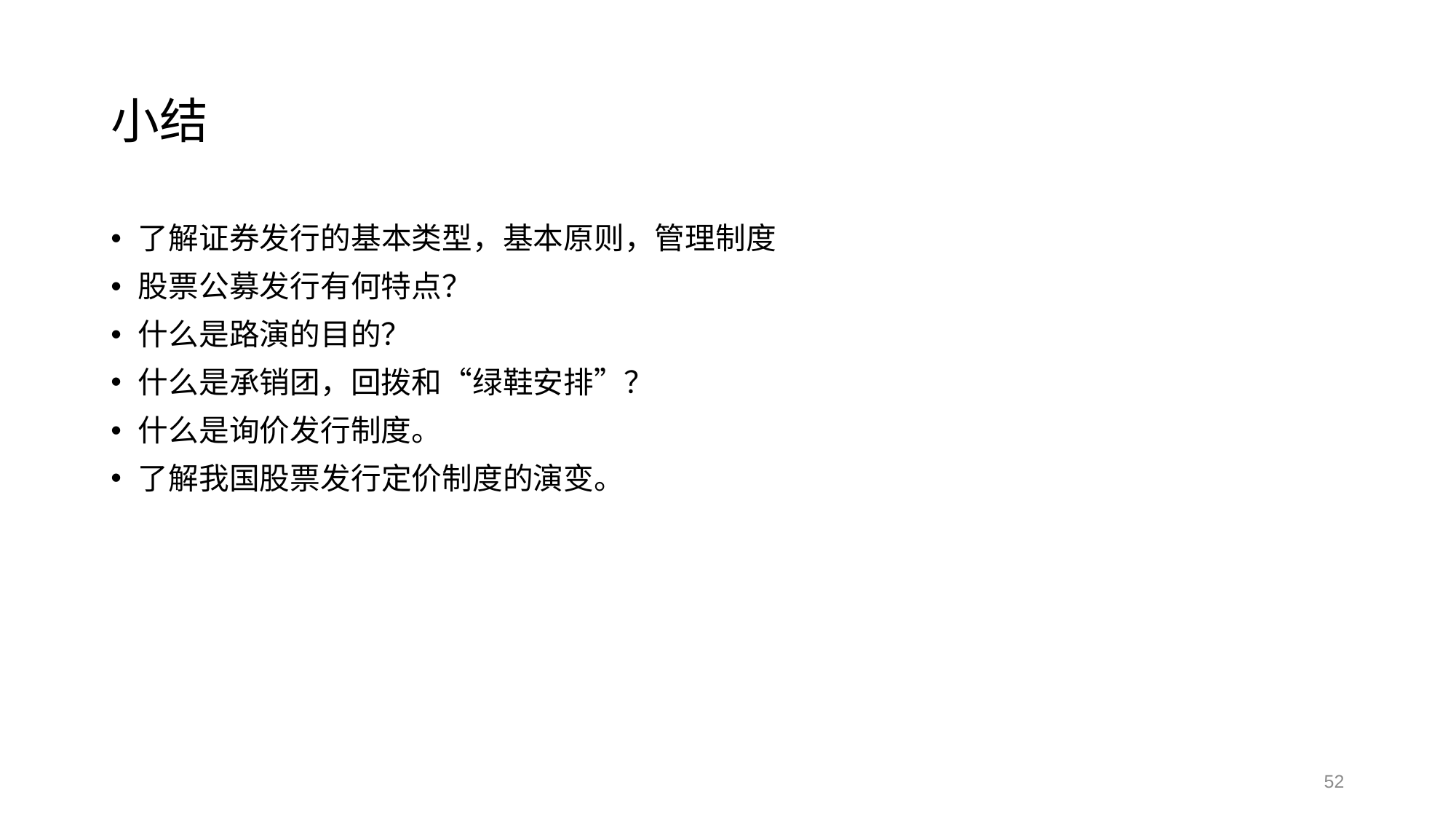

# 小结
了解证券发行的基本类型，基本原则，管理制度
股票公募发行有何特点？
什么是路演的目的？
什么是承销团，回拨和“绿鞋安排”？
什么是询价发行制度。
了解我国股票发行定价制度的演变。
52